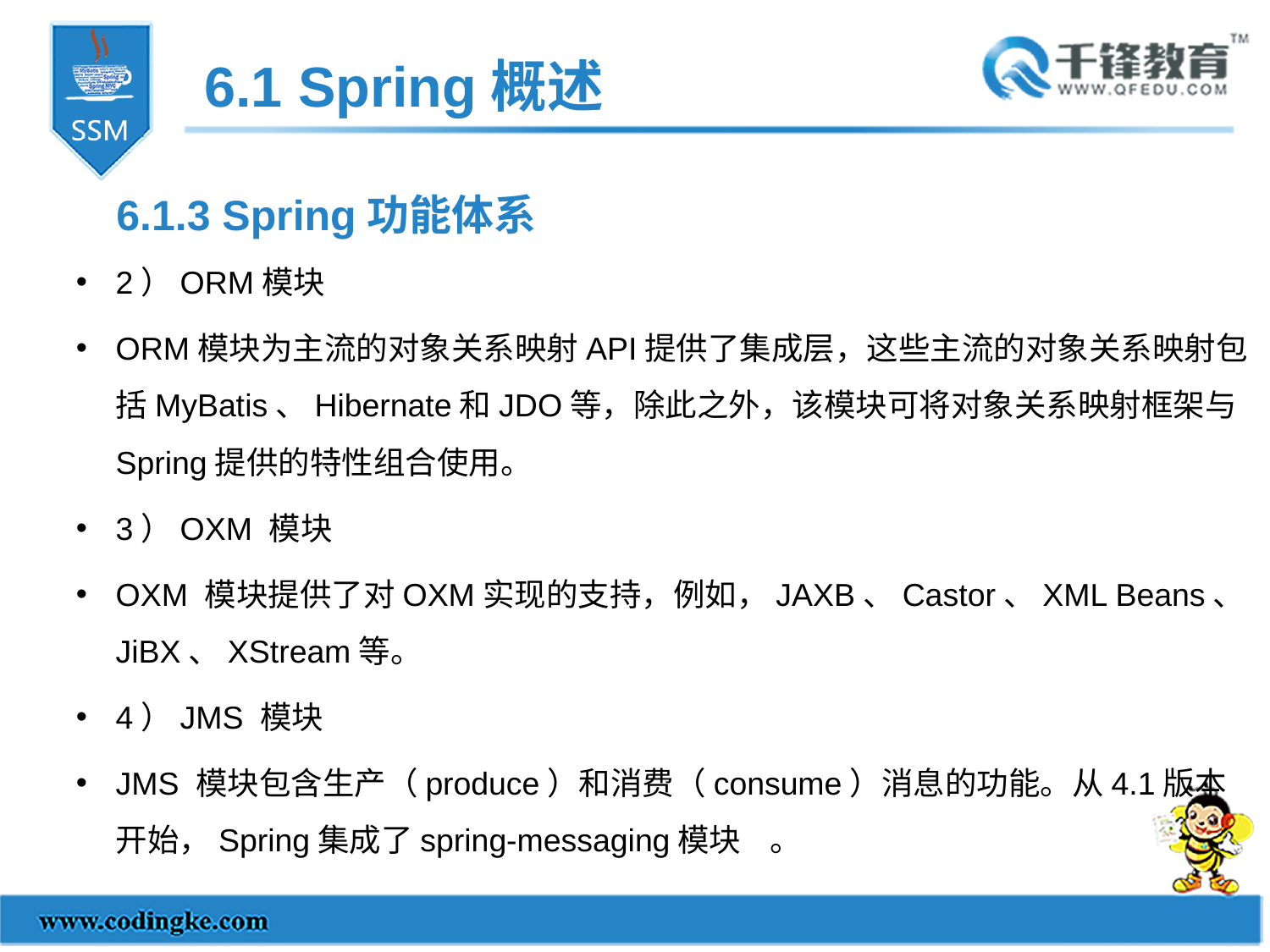

6.1 Spring概述
6.1.3 Spring功能体系
2）ORM模块
ORM模块为主流的对象关系映射API提供了集成层，这些主流的对象关系映射包括MyBatis、Hibernate和JDO等，除此之外，该模块可将对象关系映射框架与Spring提供的特性组合使用。
3）OXM 模块
OXM 模块提供了对OXM实现的支持，例如，JAXB、Castor、XML Beans、JiBX、XStream等。
4）JMS 模块
JMS 模块包含生产（produce）和消费（consume）消息的功能。从4.1版本开始，Spring集成了spring-messaging模块    。